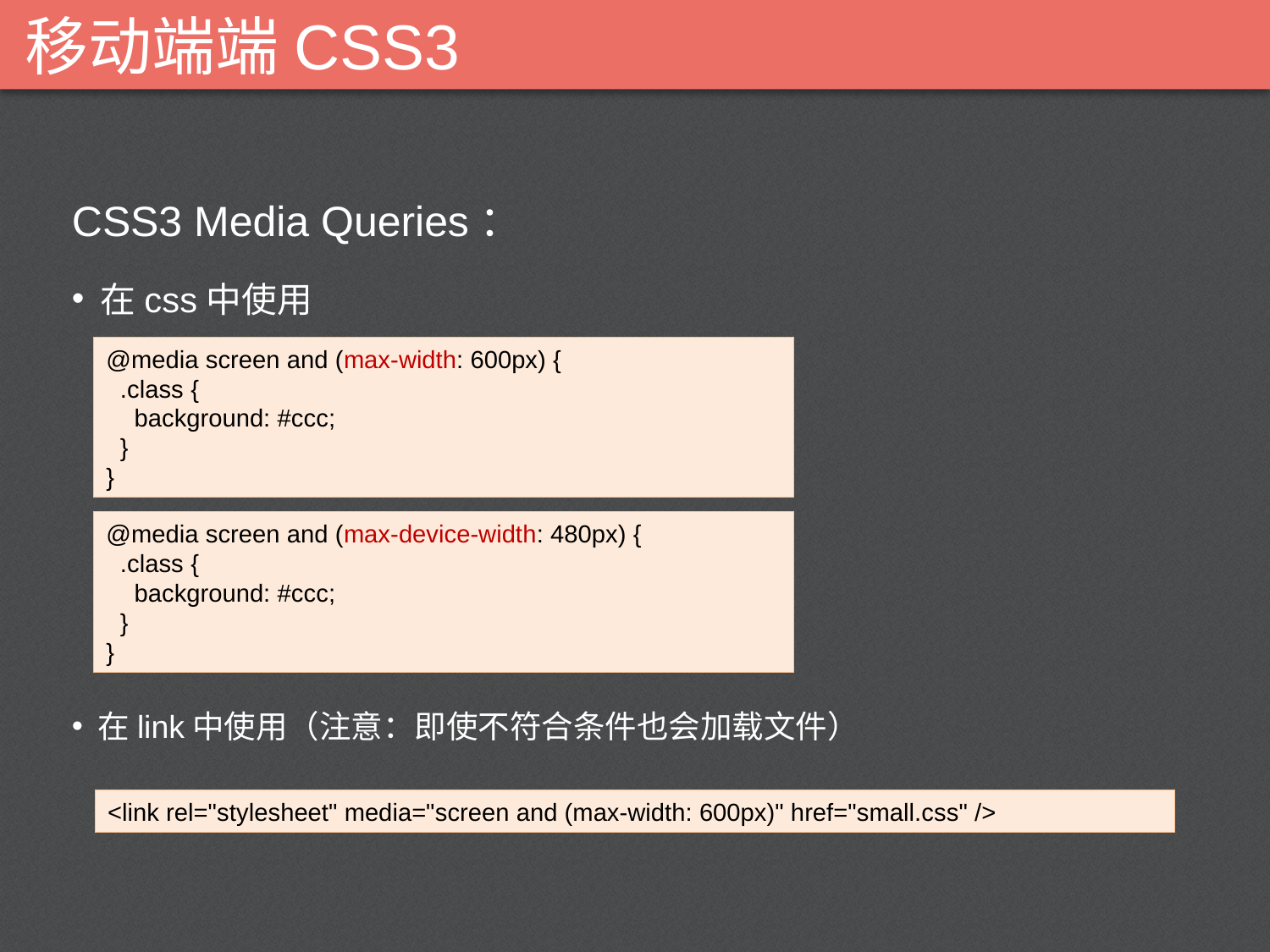

# 移动端端CSS3
CSS3 Media Queries：
 在css中使用

 在link中使用（注意：即使不符合条件也会加载文件）

@media screen and (max-width: 600px) {
  .class {
    background: #ccc;
  }
}
@media screen and (max-device-width: 480px) {
  .class {
    background: #ccc;
  }
}
<link rel="stylesheet" media="screen and (max-width: 600px)" href="small.css" />